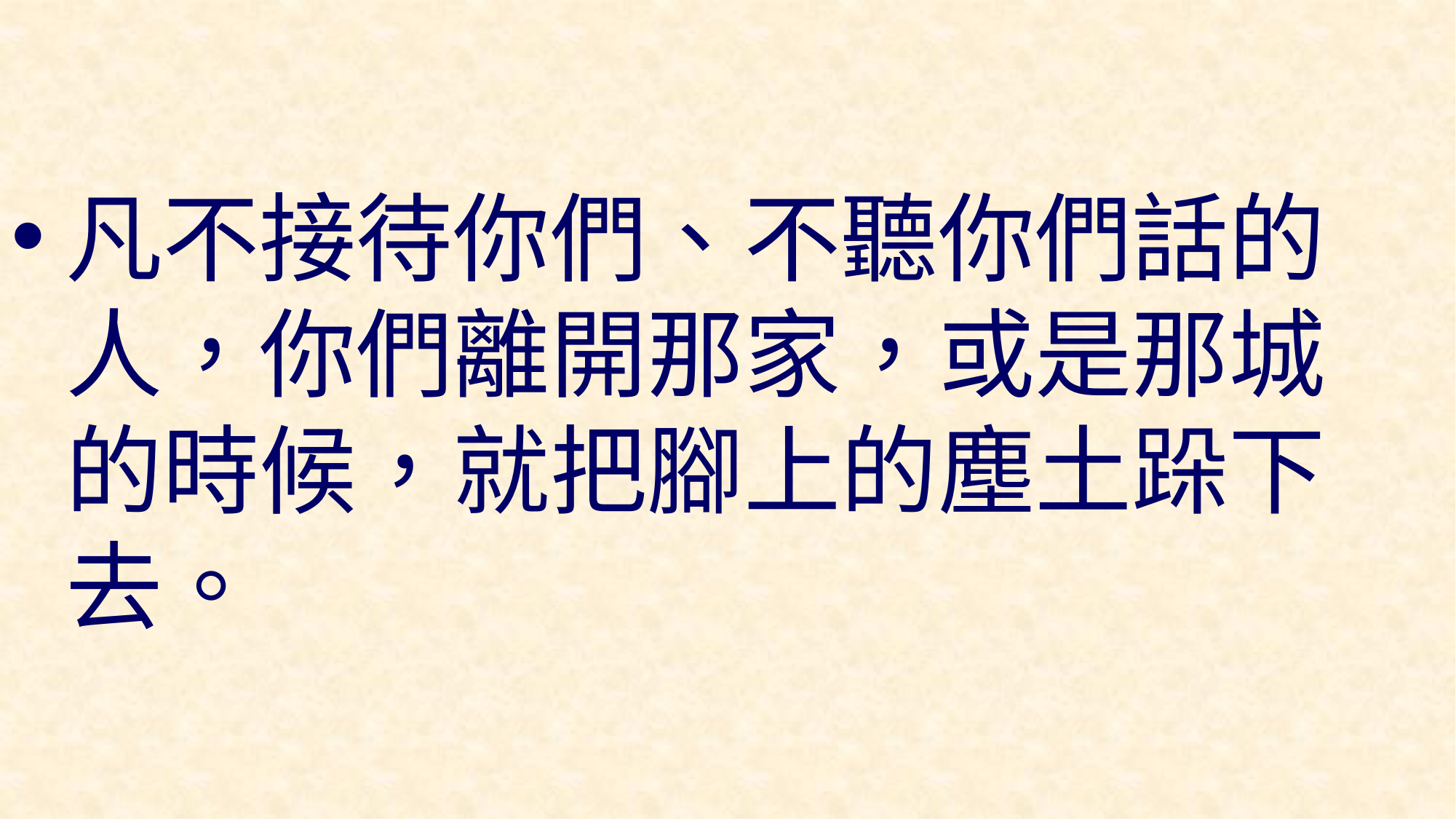

凡不接待你們、不聽你們話的人，你們離開那家，或是那城的時候，就把腳上的塵土跺下去。